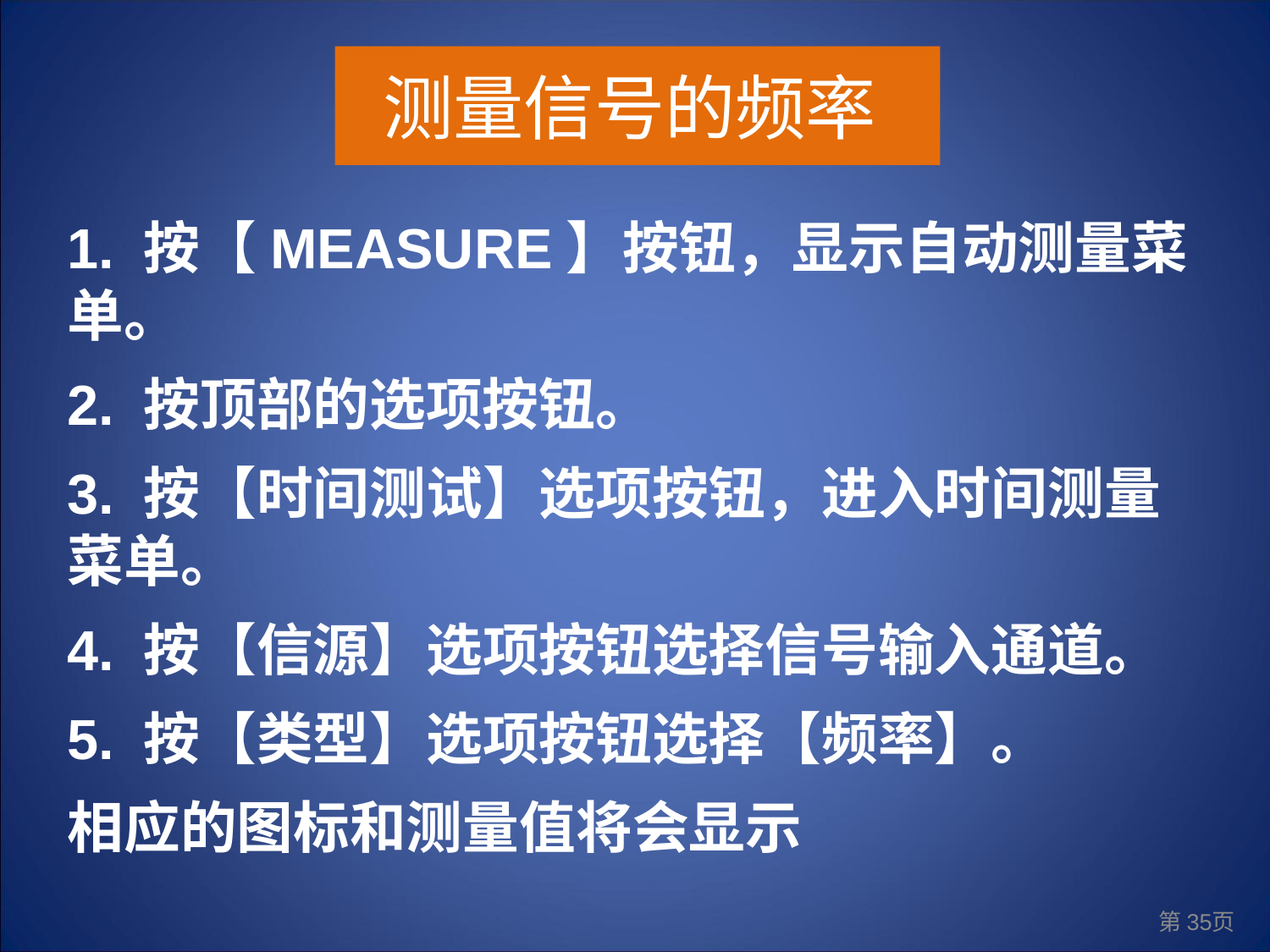

测量信号的频率
1. 按【MEASURE】按钮，显示自动测量菜单。
2. 按顶部的选项按钮。
3. 按【时间测试】选项按钮，进入时间测量菜单。
4. 按【信源】选项按钮选择信号输入通道。
5. 按【类型】选项按钮选择【频率】。
相应的图标和测量值将会显示